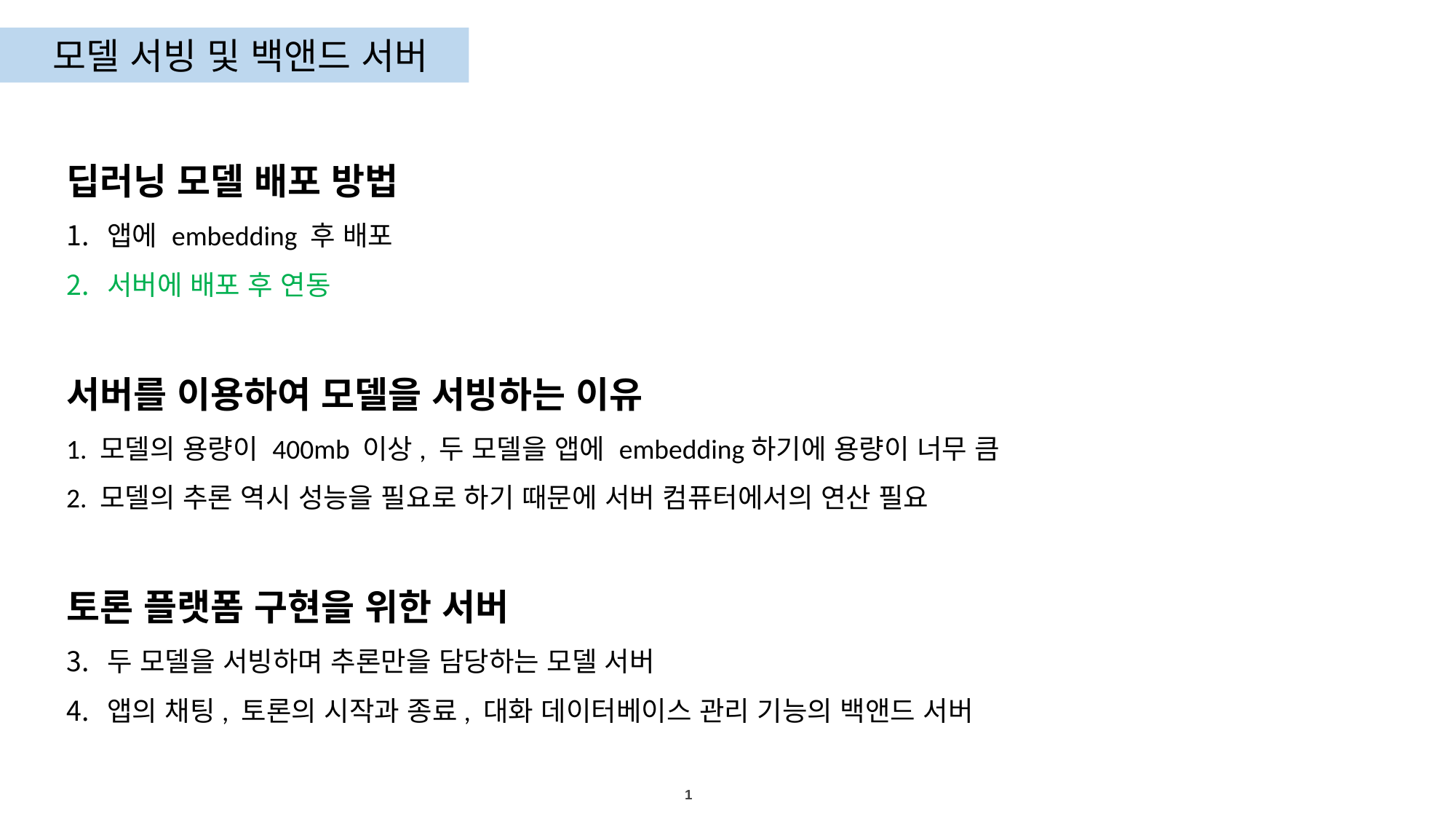

모델 서빙 및 백앤드 서버
딥러닝 모델 배포 방법
앱에 embedding 후 배포
서버에 배포 후 연동

서버를 이용하여 모델을 서빙하는 이유
1. 모델의 용량이 400mb 이상, 두 모델을 앱에 embedding하기에 용량이 너무 큼
2. 모델의 추론 역시 성능을 필요로 하기 때문에 서버 컴퓨터에서의 연산 필요

토론 플랫폼 구현을 위한 서버
두 모델을 서빙하며 추론만을 담당하는 모델 서버
앱의 채팅, 토론의 시작과 종료, 대화 데이터베이스 관리 기능의 백앤드 서버
1